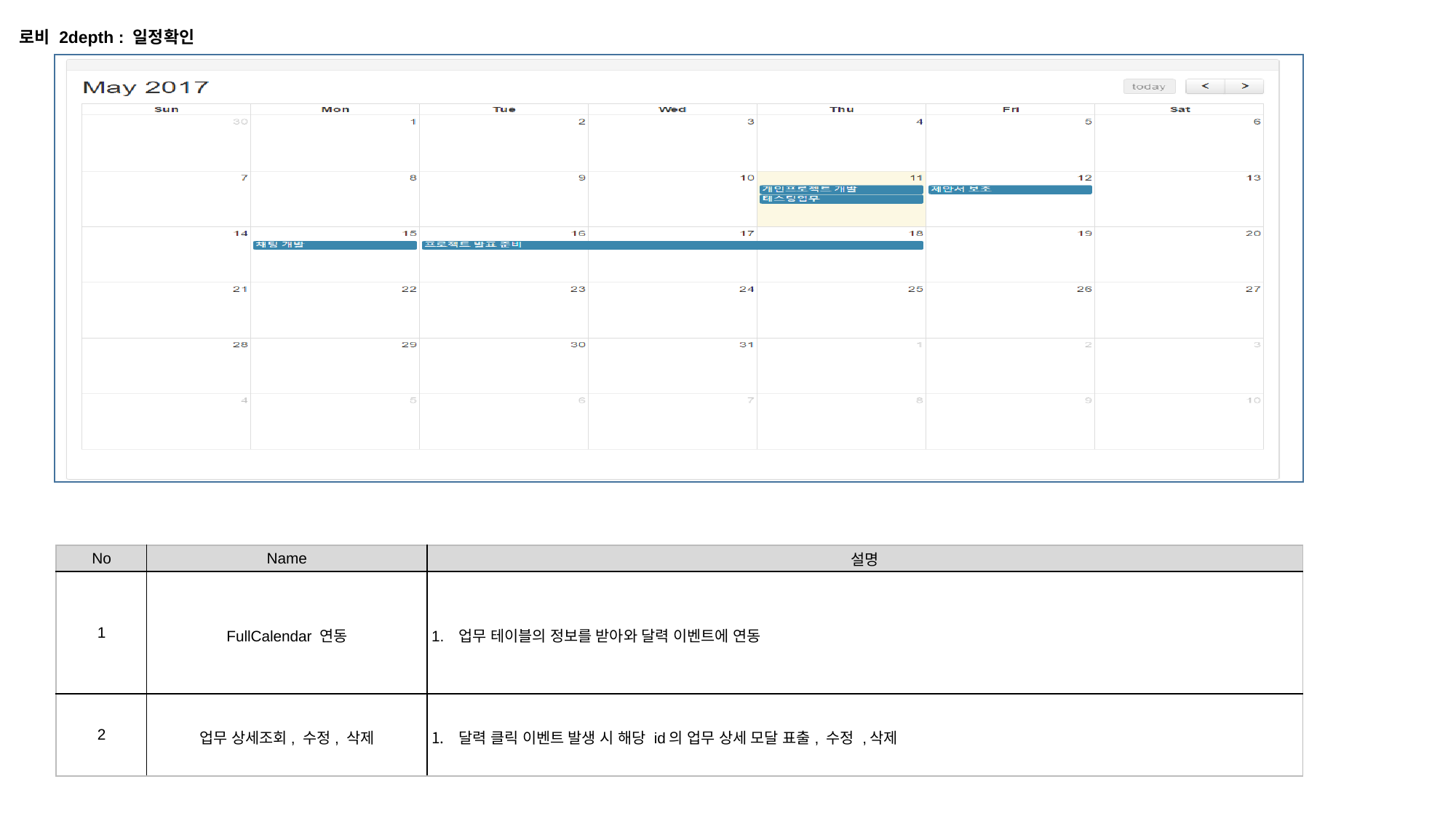

로비 2depth : 일정확인
화면
| No | Name | 설명 |
| --- | --- | --- |
| 1 | FullCalendar 연동 | 업무 테이블의 정보를 받아와 달력 이벤트에 연동 |
| 2 | 업무 상세조회, 수정, 삭제 | 달력 클릭 이벤트 발생 시 해당 id의 업무 상세 모달 표출, 수정 ,삭제 |